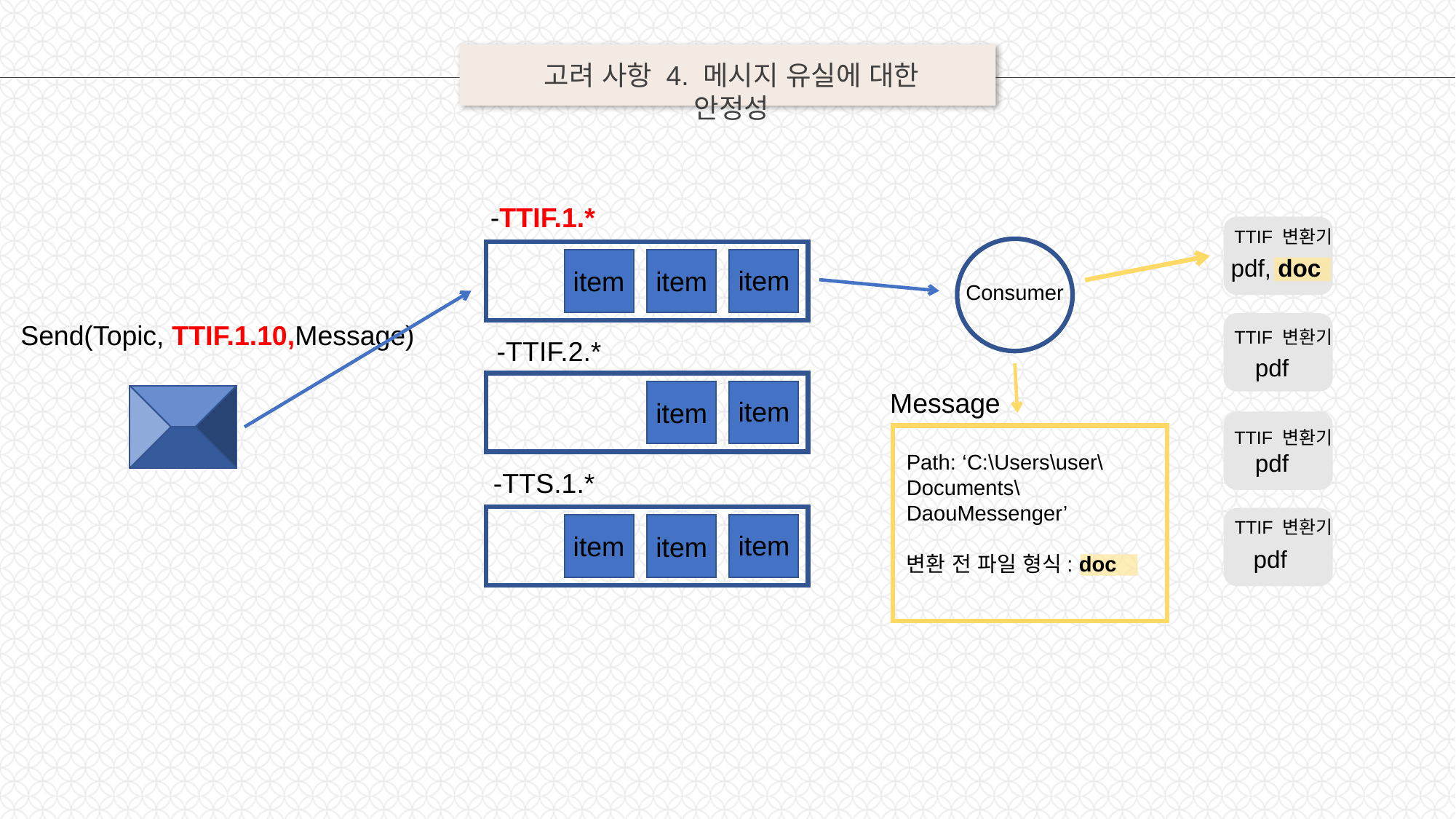

고려 사항 4. 메시지 유실에 대한 안정성
-TTIF.1.*

TTIF 변환기

item
item
item
pdf, doc

Consumer
Send(Topic, TTIF.1.10,Message)

TTIF 변환기
-TTIF.2.*
pdf

item
item
Message

TTIF 변환기

pdf
Path: ‘C:\Users\user\Documents\DaouMessenger’

변환 전 파일 형식: doc

-TTS.1.*

item
item
item

TTIF 변환기
pdf